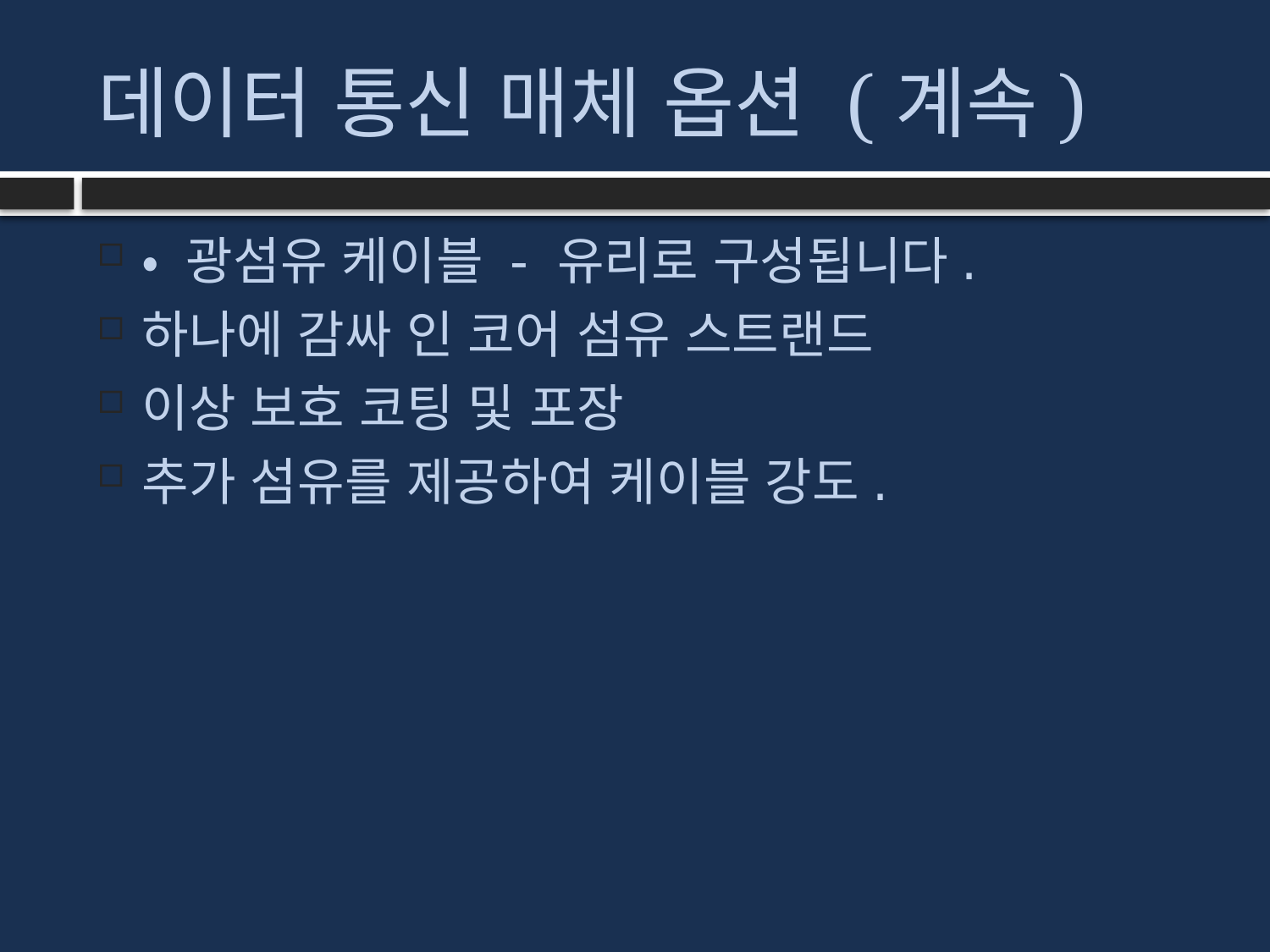

# 데이터 통신 매체 옵션 (계속)
• 광섬유 케이블 - 유리로 구성됩니다.
하나에 감싸 인 코어 섬유 스트랜드
이상 보호 코팅 및 포장
추가 섬유를 제공하여 케이블 강도.